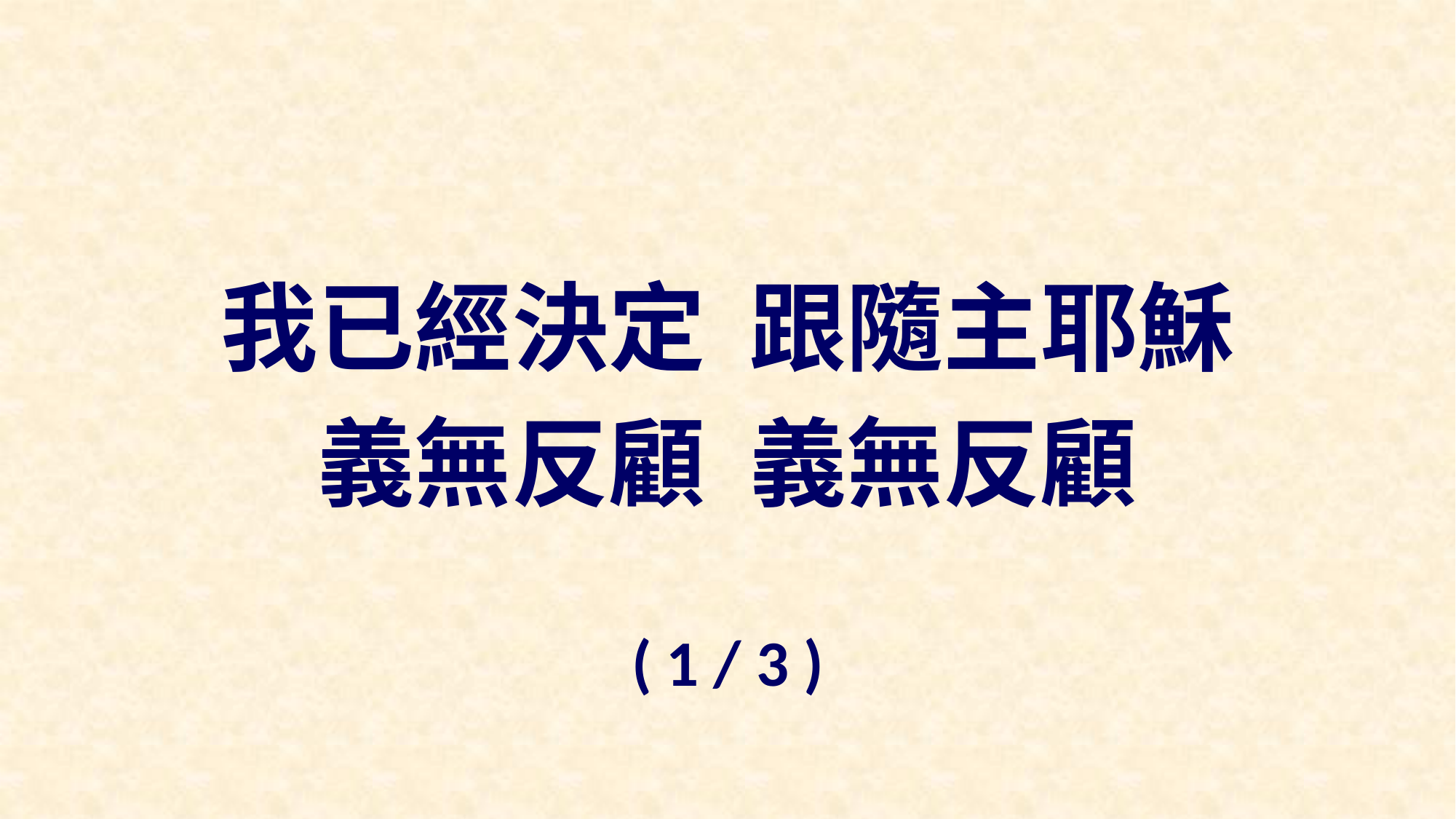

我已經決定  跟隨主耶穌
義無反顧  義無反顧
( 1 / 3 )